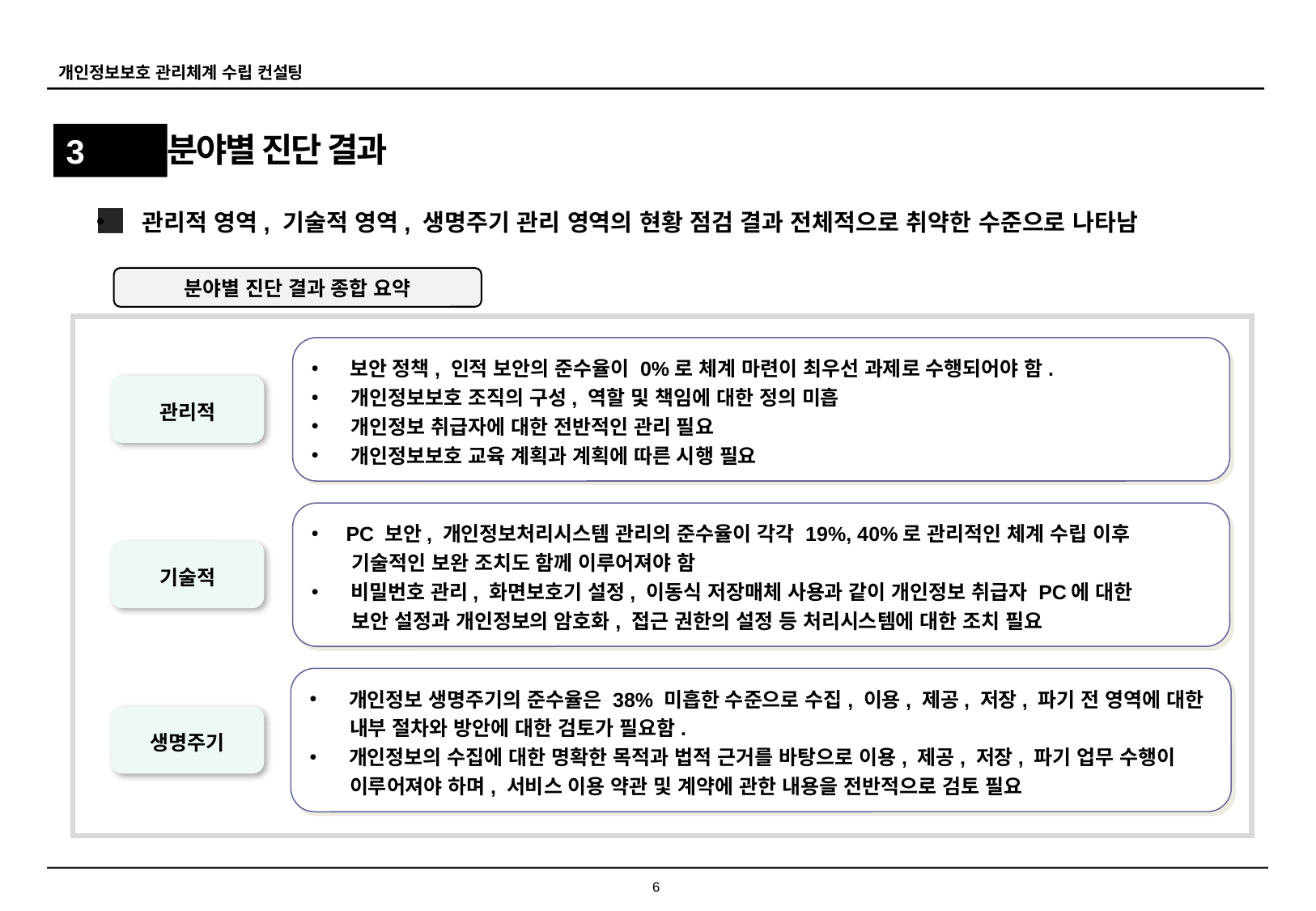

3
분야별 진단 결과
관리적 영역, 기술적 영역, 생명주기 관리 영역의 현황 점검 결과 전체적으로 취약한 수준으로 나타남

분야별 진단 결과 종합 요약

 보안 정책, 인적 보안의 준수율이 0%로 체계 마련이 최우선 과제로 수행되어야 함.
 개인정보보호 조직의 구성, 역할 및 책임에 대한 정의 미흡
 개인정보 취급자에 대한 전반적인 관리 필요
 개인정보보호 교육 계획과 계획에 따른 시행 필요
관리적
 PC 보안, 개인정보처리시스템 관리의 준수율이 각각 19%, 40%로 관리적인 체계 수립 이후
  기술적인 보완 조치도 함께 이루어져야 함
 비밀번호 관리, 화면보호기 설정, 이동식 저장매체 사용과 같이 개인정보 취급자 PC에 대한
  보안 설정과 개인정보의 암호화, 접근 권한의 설정 등 처리시스템에 대한 조치 필요
기술적
 개인정보 생명주기의 준수율은 38% 미흡한 수준으로 수집, 이용, 제공, 저장, 파기 전 영역에 대한
  내부 절차와 방안에 대한 검토가 필요함.
 개인정보의 수집에 대한 명확한 목적과 법적 근거를 바탕으로 이용, 제공, 저장, 파기 업무 수행이
  이루어져야 하며, 서비스 이용 약관 및 계약에 관한 내용을 전반적으로 검토 필요
생명주기